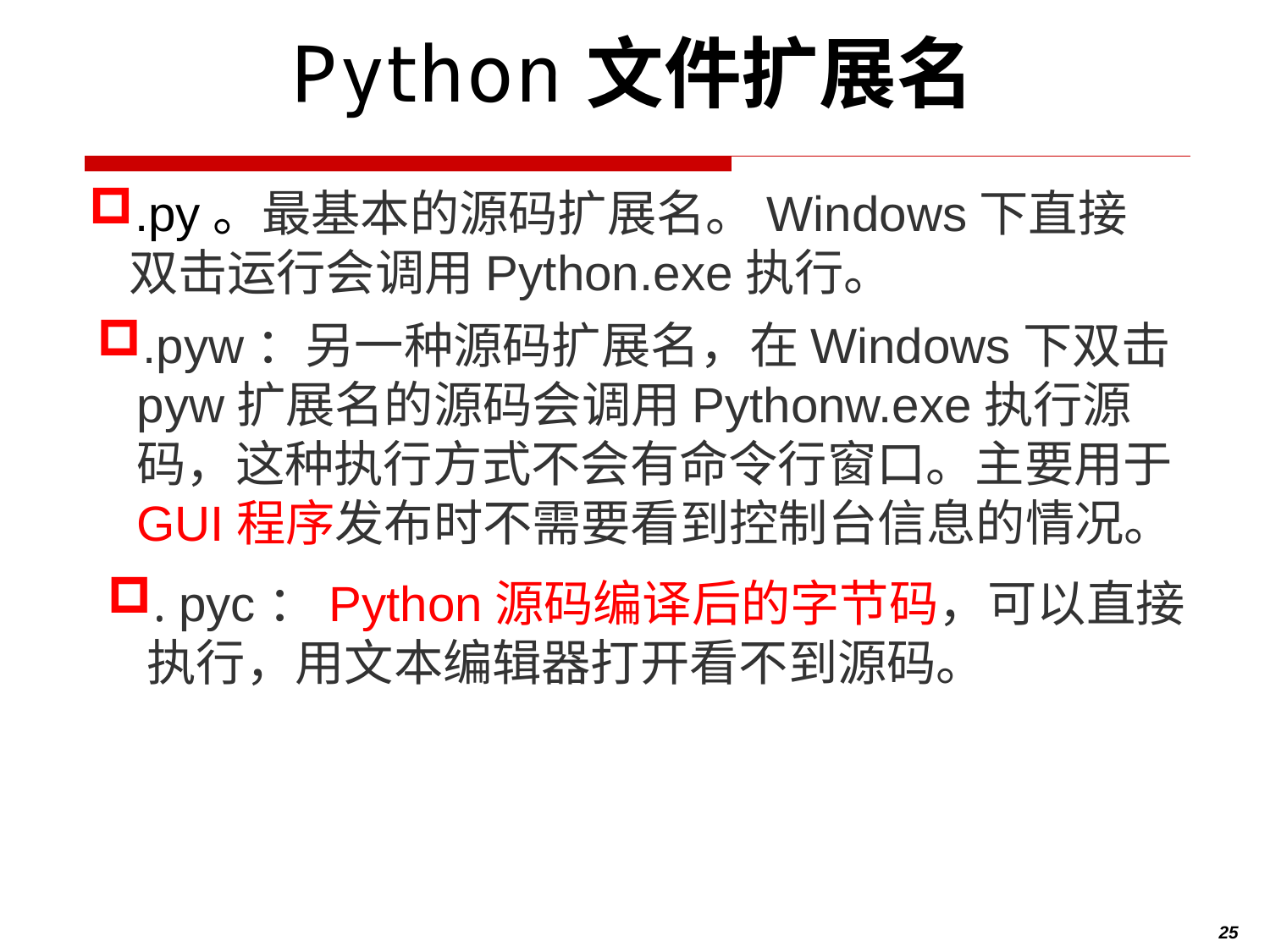

# Python文件扩展名
.py。最基本的源码扩展名。Windows下直接双击运行会调用Python.exe执行。
.pyw：另一种源码扩展名，在Windows下双击pyw扩展名的源码会调用Pythonw.exe执行源码，这种执行方式不会有命令行窗口。主要用于GUI程序发布时不需要看到控制台信息的情况。
. pyc：Python源码编译后的字节码，可以直接执行，用文本编辑器打开看不到源码。
25